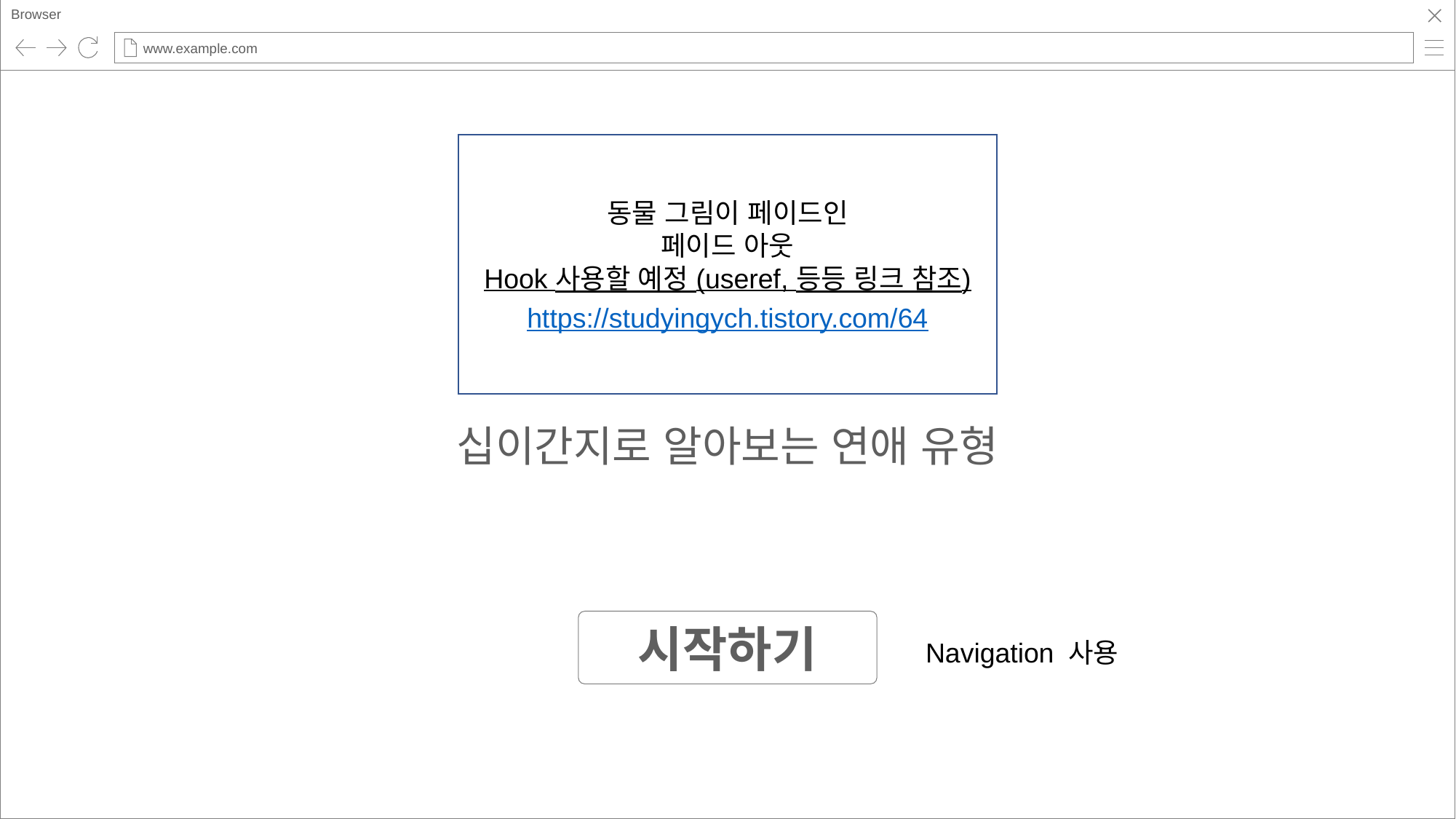

Browser

www.example.com

십이간지로 알아보는 연애 유형
동물 그림이 페이드인
페이드 아웃
Hook 사용할 예정 (useref, 등등 링크 참조)
https://studyingych.tistory.com/64
시작하기
Navigation 사용